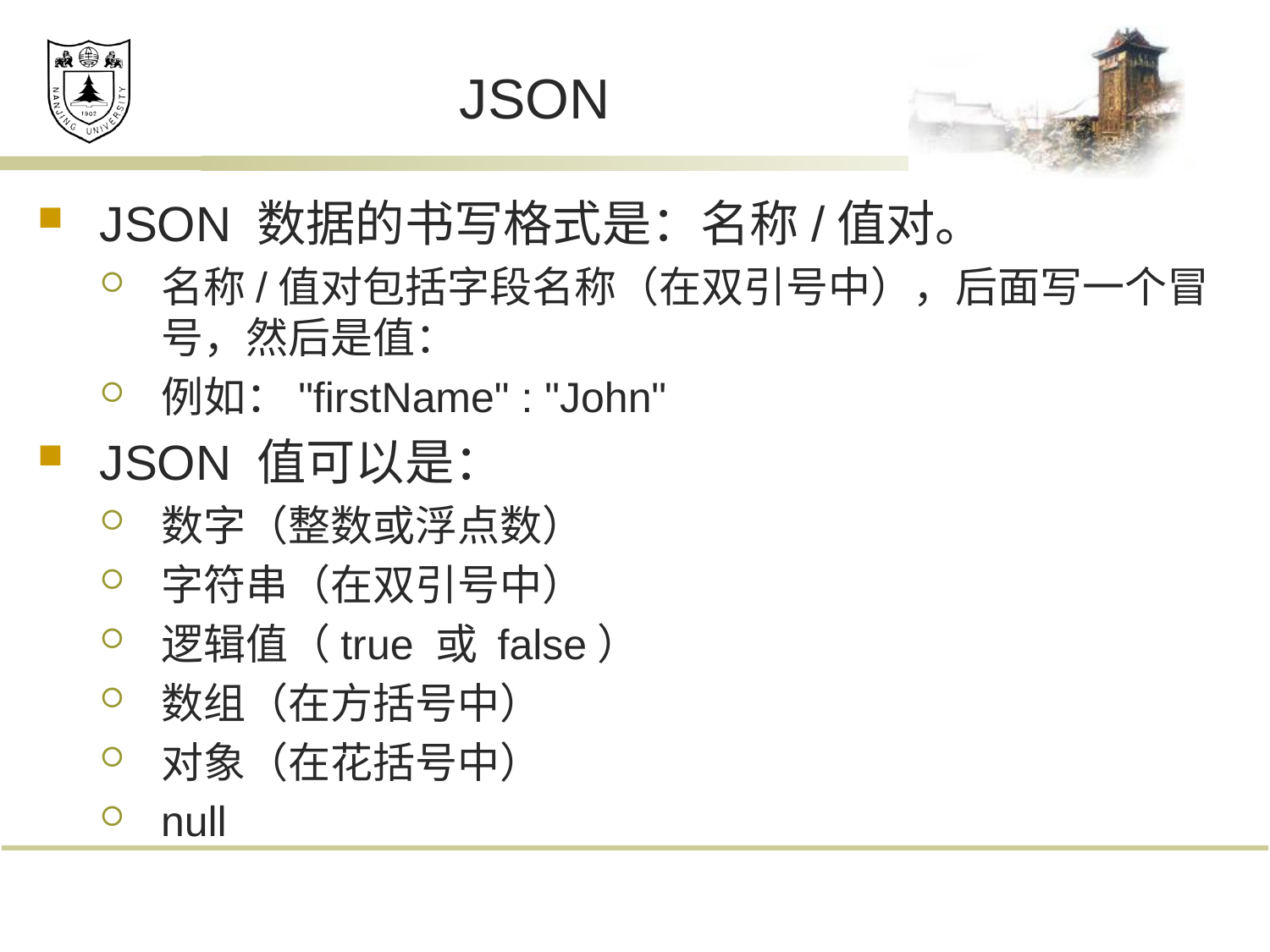

# JSON
JSON 数据的书写格式是：名称/值对。
名称/值对包括字段名称（在双引号中），后面写一个冒号，然后是值：
例如："firstName" : "John"
JSON 值可以是：
数字（整数或浮点数）
字符串（在双引号中）
逻辑值（true 或 false）
数组（在方括号中）
对象（在花括号中）
null